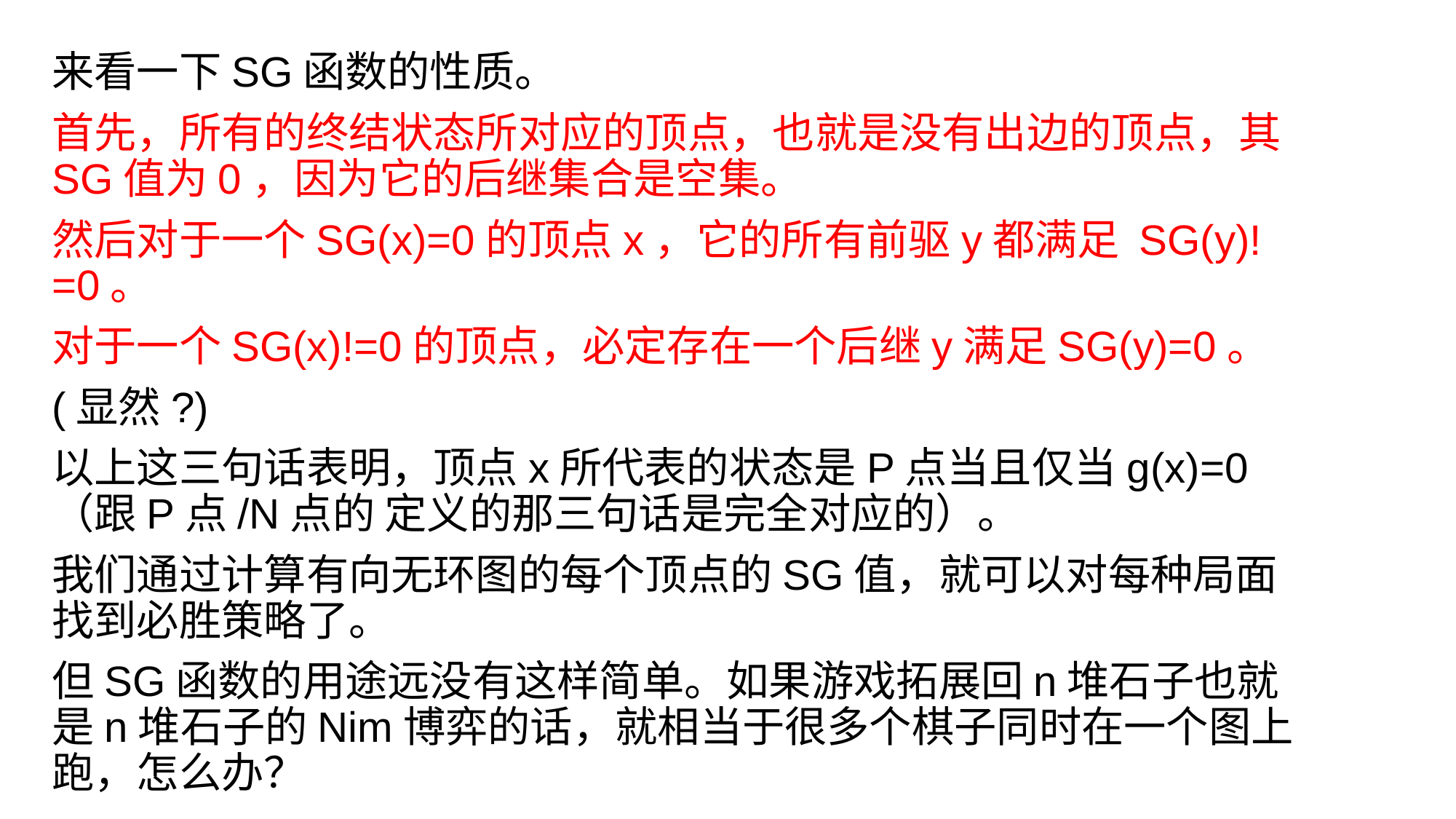

来看一下SG函数的性质。
首先，所有的终结状态所对应的顶点，也就是没有出边的顶点，其SG值为0，因为它的后继集合是空集。
然后对于一个SG(x)=0的顶点x，它的所有前驱y都满足 SG(y)!=0。
对于一个SG(x)!=0的顶点，必定存在一个后继y满足SG(y)=0。
(显然?)
以上这三句话表明，顶点x所代表的状态是P点当且仅当g(x)=0（跟P点/N点的 定义的那三句话是完全对应的）。
我们通过计算有向无环图的每个顶点的SG值，就可以对每种局面找到必胜策略了。
但SG函数的用途远没有这样简单。如果游戏拓展回n堆石子也就是n堆石子的Nim博弈的话，就相当于很多个棋子同时在一个图上跑，怎么办？